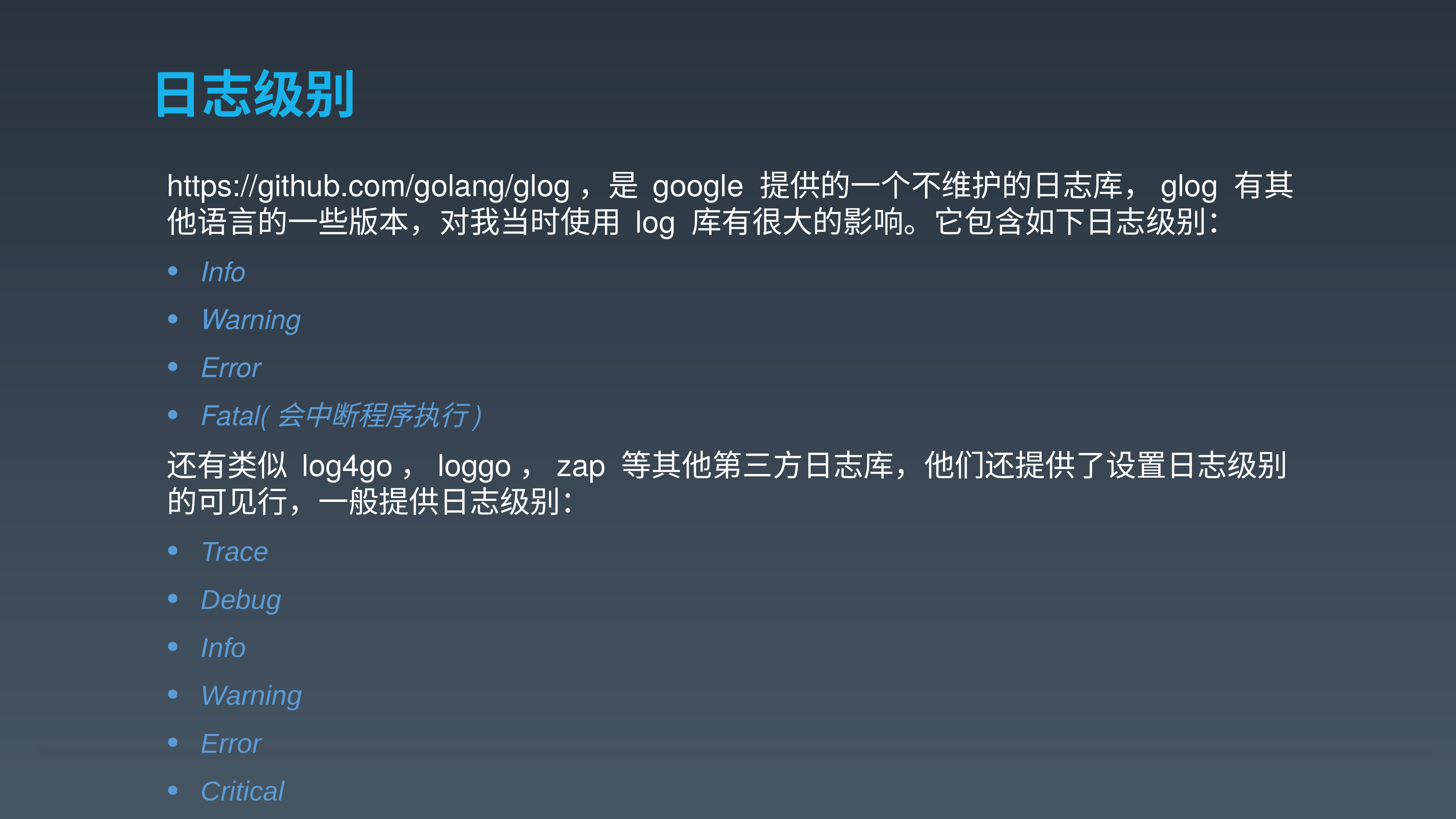

# 日志级别
https://github.com/golang/glog，是 google 提供的一个不维护的日志库，glog 有其他语言的一些版本，对我当时使用 log 库有很大的影响。它包含如下日志级别：
Info
Warning
Error
Fatal(会中断程序执行)
还有类似 log4go，loggo，zap 等其他第三方日志库，他们还提供了设置日志级别的可见行，一般提供日志级别：
Trace
Debug
Info
Warning
Error
Critical